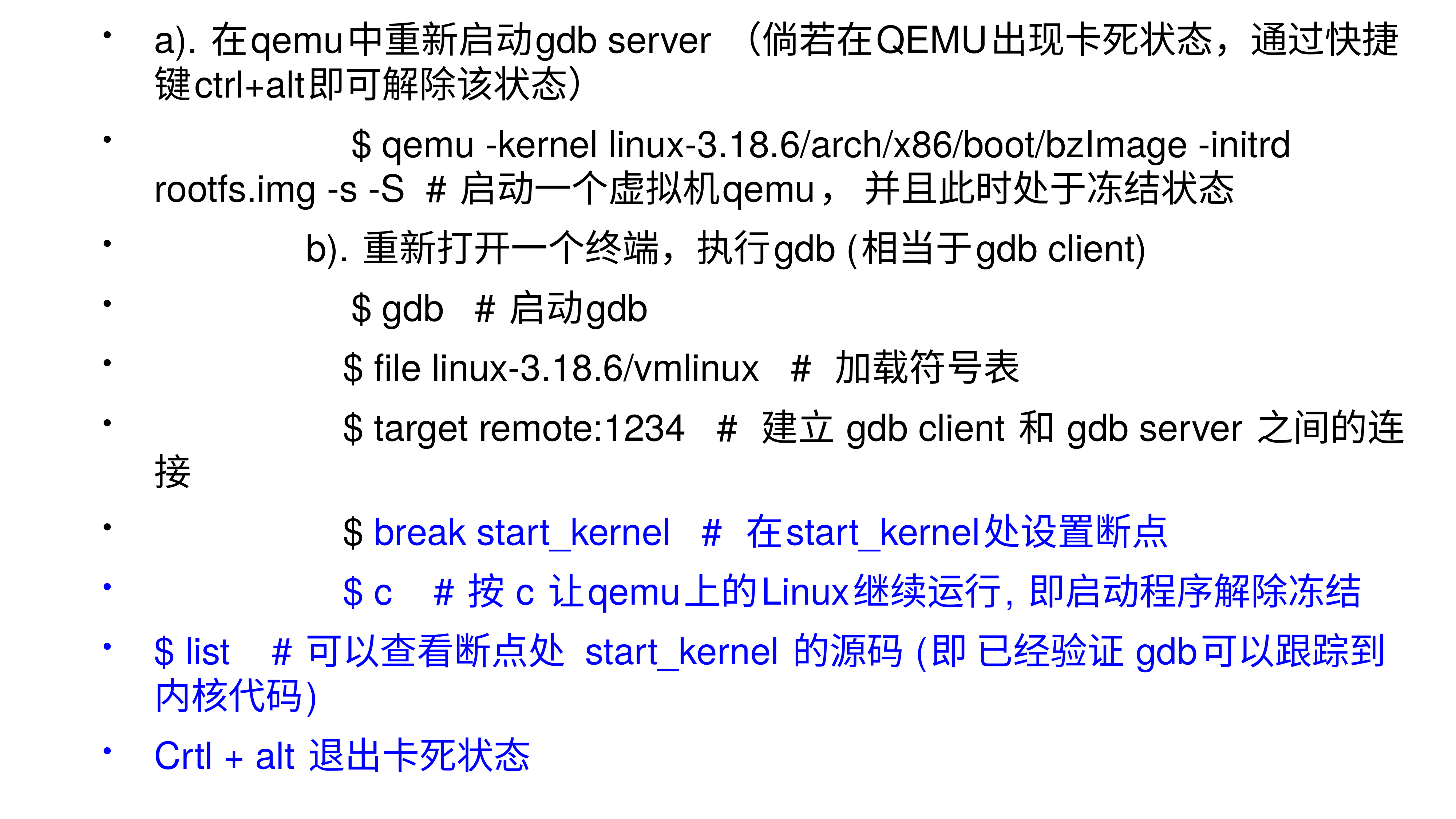

a). 在qemu中重新启动gdb server （倘若在QEMU出现卡死状态，通过快捷键ctrl+alt即可解除该状态）
　　　　　 $ qemu -kernel linux-3.18.6/arch/x86/boot/bzImage -initrd rootfs.img -s -S  # 启动一个虚拟机qemu， 并且此时处于冻结状态
　　　　b). 重新打开一个终端，执行gdb (相当于gdb client)
　　　　 　$ gdb   # 启动gdb
　　　　　$ file linux-3.18.6/vmlinux   #  加载符号表
　　　　　$ target remote:1234   #  建立 gdb client 和 gdb server 之间的连接
　　　　　$ break start_kernel   #  在start_kernel处设置断点
　　　　　$ c    # 按 c 让qemu上的Linux继续运行, 即启动程序解除冻结
$ list    # 可以查看断点处  start_kernel 的源码 (即 已经验证 gdb可以跟踪到内核代码)
Crtl + alt 退出卡死状态